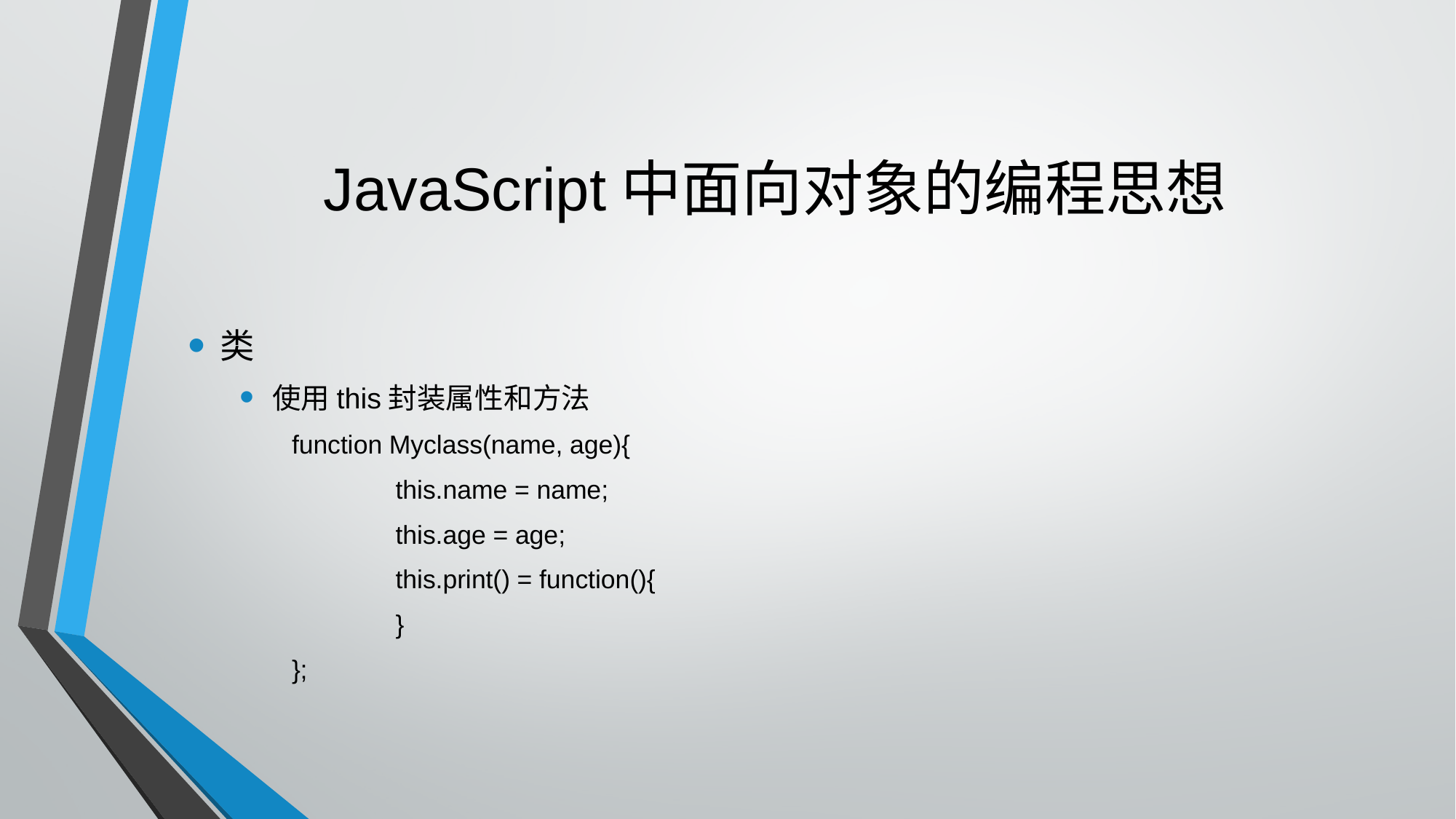

# JavaScript中面向对象的编程思想
类
使用this封装属性和方法
function Myclass(name, age){
	this.name = name;
	this.age = age;
	this.print() = function(){
	}
};